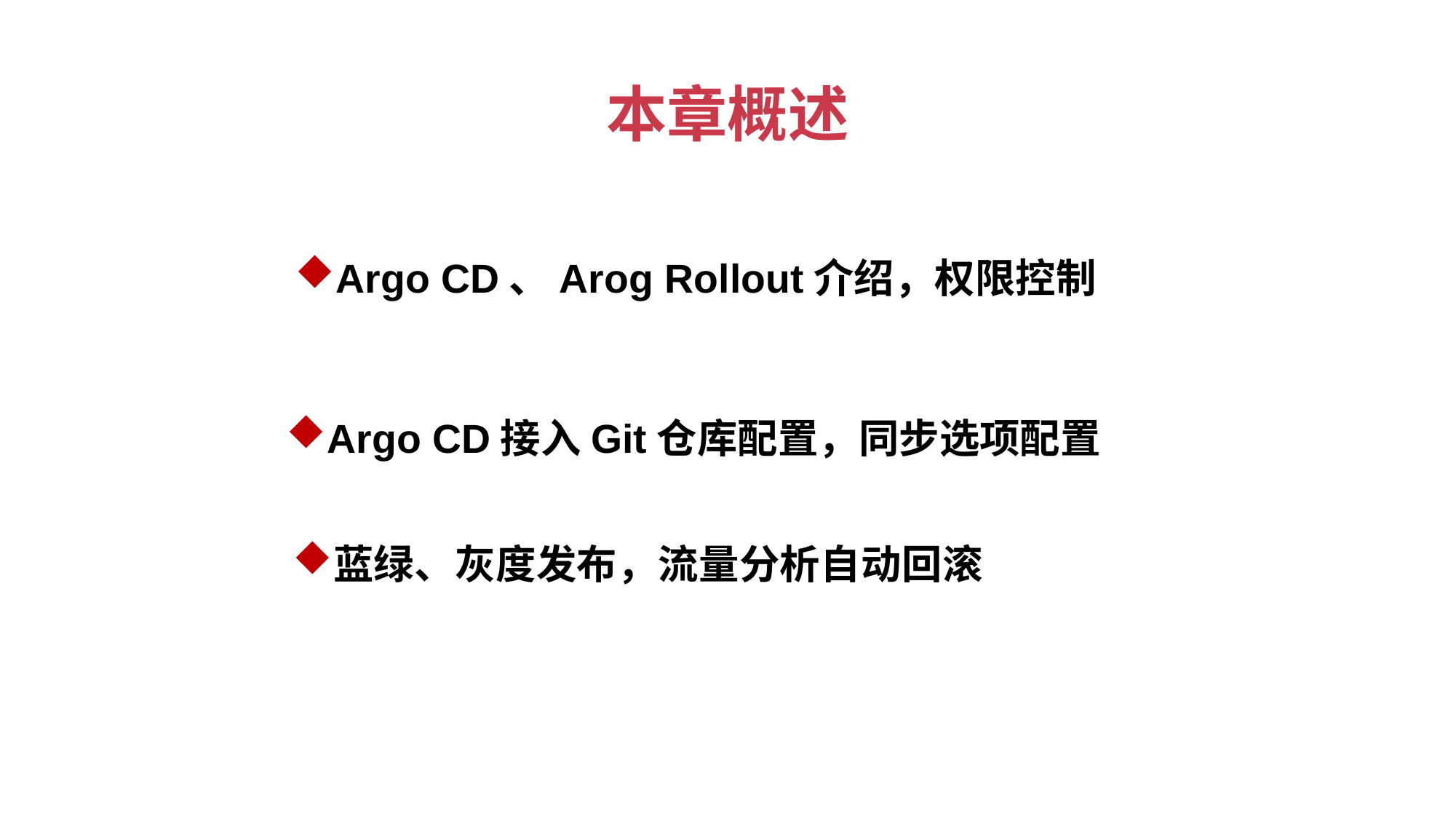

本章概述
Argo CD、Arog Rollout介绍，权限控制
Argo CD接入Git仓库配置，同步选项配置
蓝绿、灰度发布，流量分析自动回滚